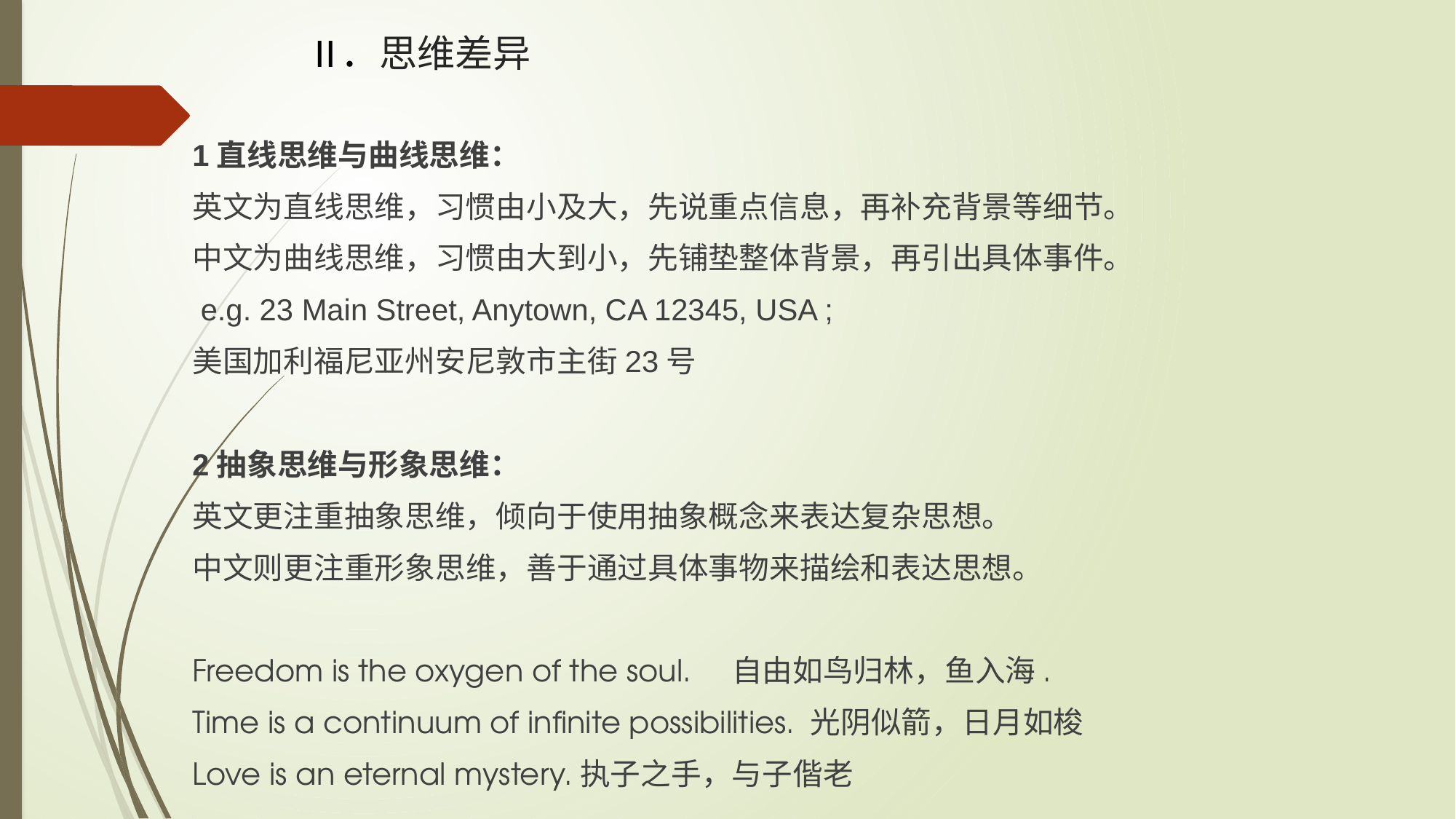

# II．思维差异
1直线思维与曲线思维：
英文为直线思维，习惯由小及大，先说重点信息，再补充背景等细节。
中文为曲线思维，习惯由大到小，先铺垫整体背景，再引出具体事件。
 e.g. 23 Main Street, Anytown, CA 12345, USA ;
美国加利福尼亚州安尼敦市主街23号

2抽象思维与形象思维：
英文更注重抽象思维，倾向于使用抽象概念来表达复杂思想。
中文则更注重形象思维，善于通过具体事物来描绘和表达思想。

Freedom is the oxygen of the soul.    自由如鸟归林，鱼入海.
Time is a continuum of infinite possibilities. 光阴似箭，日月如梭
Love is an eternal mystery.执子之手，与子偕老